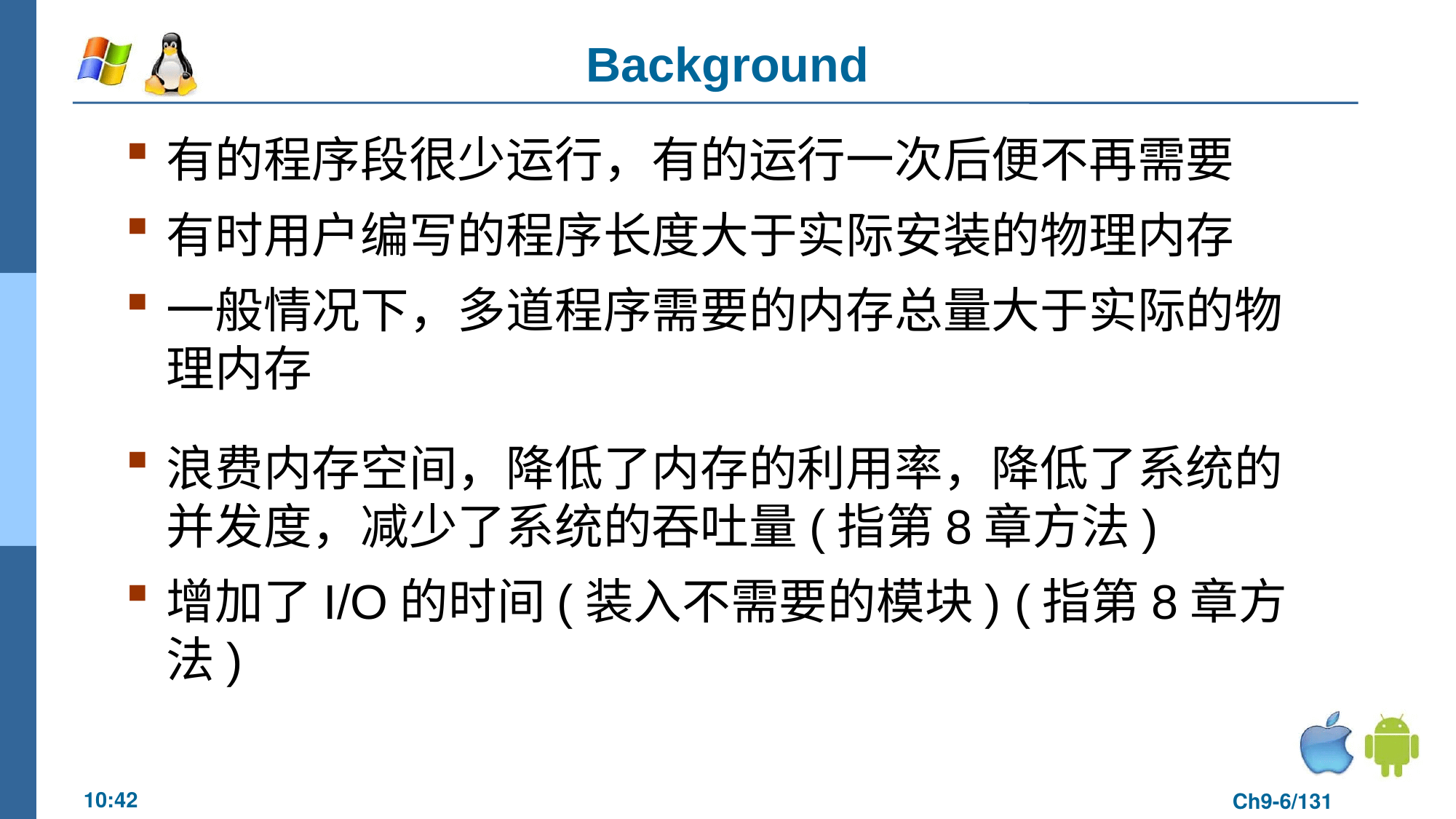

# Background
有的程序段很少运行，有的运行一次后便不再需要
有时用户编写的程序长度大于实际安装的物理内存
一般情况下，多道程序需要的内存总量大于实际的物理内存

浪费内存空间，降低了内存的利用率，降低了系统的并发度，减少了系统的吞吐量(指第8章方法)
增加了I/O的时间(装入不需要的模块) (指第8章方法)